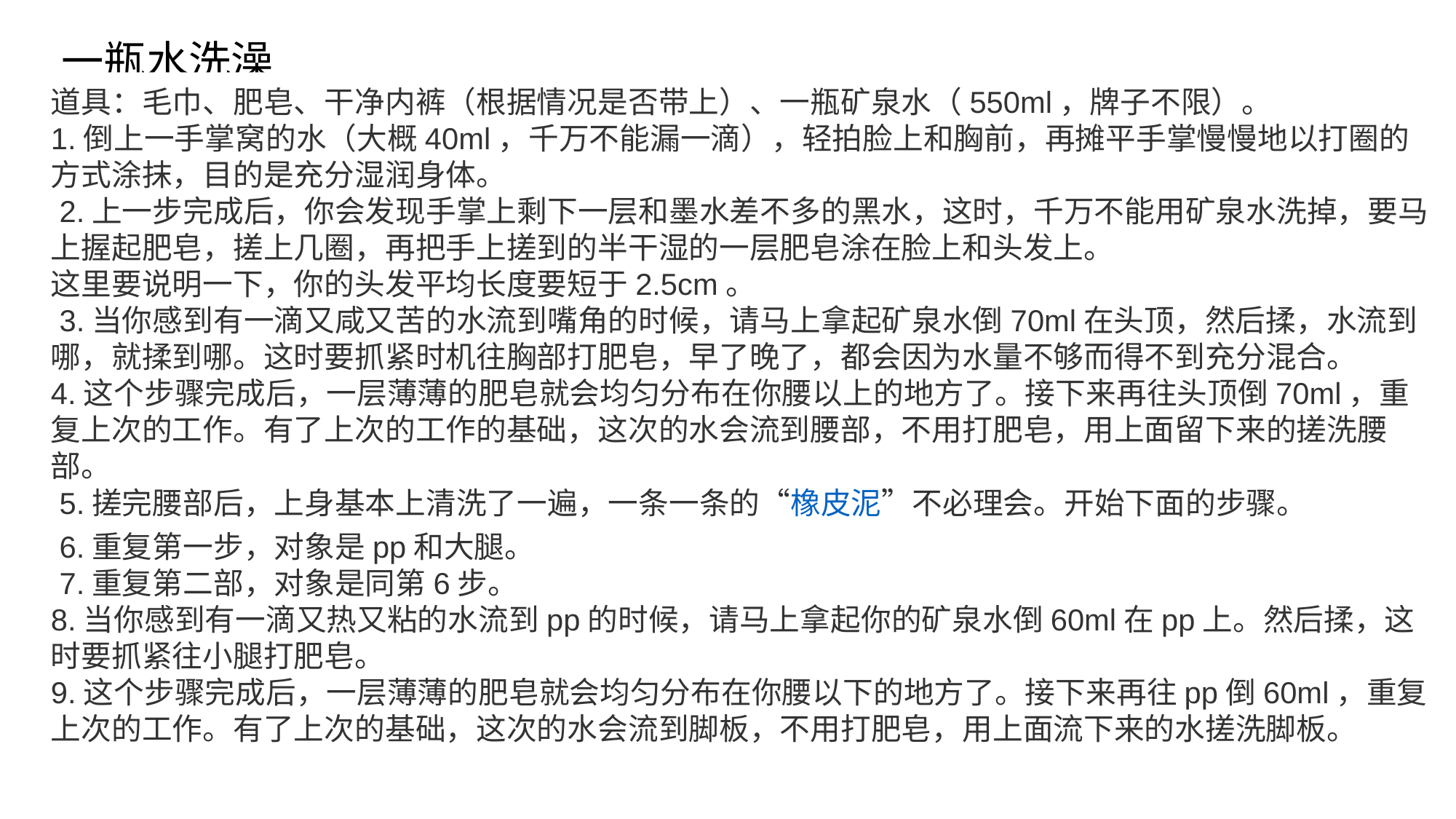

一瓶水洗澡
道具：毛巾、肥皂、干净内裤（根据情况是否带上）、一瓶矿泉水（550ml，牌子不限）。
1.倒上一手掌窝的水（大概40ml，千万不能漏一滴），轻拍脸上和胸前，再摊平手掌慢慢地以打圈的方式涂抹，目的是充分湿润身体。
 2.上一步完成后，你会发现手掌上剩下一层和墨水差不多的黑水，这时，千万不能用矿泉水洗掉，要马上握起肥皂，搓上几圈，再把手上搓到的半干湿的一层肥皂涂在脸上和头发上。
这里要说明一下，你的头发平均长度要短于2.5cm。
 3.当你感到有一滴又咸又苦的水流到嘴角的时候，请马上拿起矿泉水倒70ml在头顶，然后揉，水流到哪，就揉到哪。这时要抓紧时机往胸部打肥皂，早了晚了，都会因为水量不够而得不到充分混合。
4.这个步骤完成后，一层薄薄的肥皂就会均匀分布在你腰以上的地方了。接下来再往头顶倒70ml，重复上次的工作。有了上次的工作的基础，这次的水会流到腰部，不用打肥皂，用上面留下来的搓洗腰部。
 5.搓完腰部后，上身基本上清洗了一遍，一条一条的“橡皮泥”不必理会。开始下面的步骤。
 6.重复第一步，对象是pp和大腿。
 7.重复第二部，对象是同第6步。
8.当你感到有一滴又热又粘的水流到pp的时候，请马上拿起你的矿泉水倒60ml在pp上。然后揉，这时要抓紧往小腿打肥皂。
9.这个步骤完成后，一层薄薄的肥皂就会均匀分布在你腰以下的地方了。接下来再往pp倒60ml，重复上次的工作。有了上次的基础，这次的水会流到脚板，不用打肥皂，用上面流下来的水搓洗脚板。